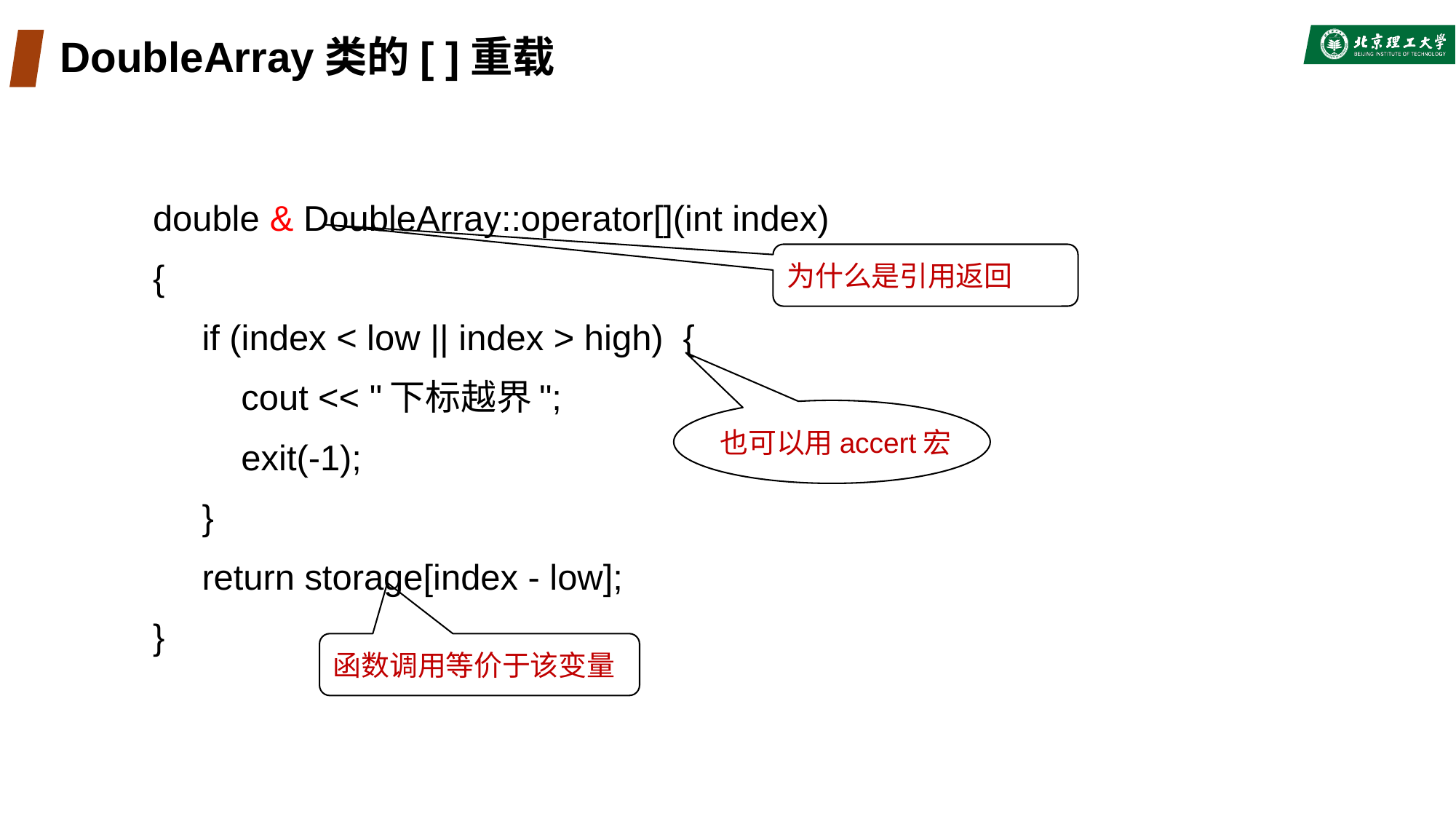

# DoubleArray类的[ ]重载
double & DoubleArray::operator[](int index)
{
     if (index < low || index > high)  {
         cout << "下标越界";
         exit(-1);
     }
     return storage[index - low];
}
为什么是引用返回
也可以用accert宏
函数调用等价于该变量